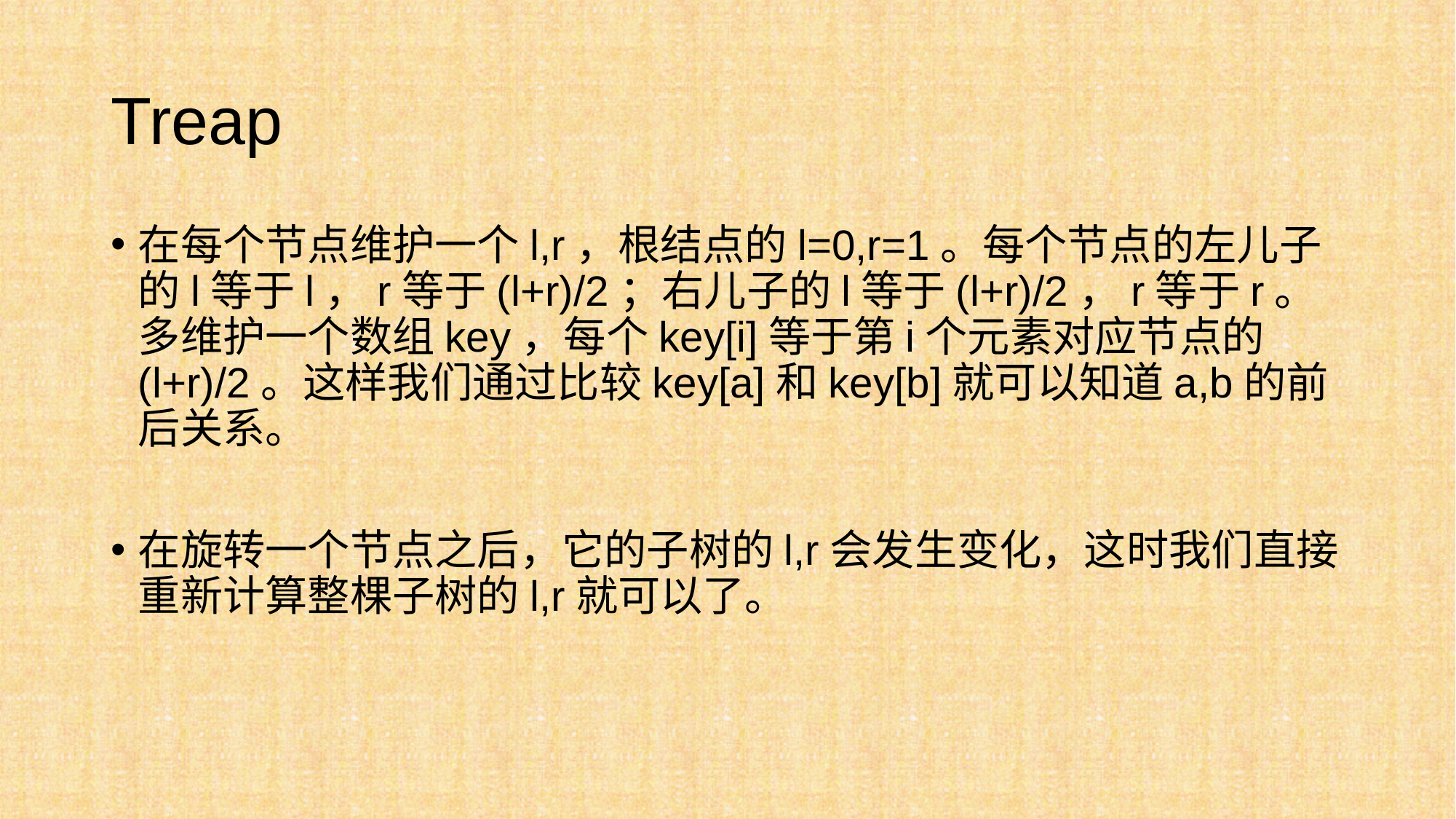

# Treap
在每个节点维护一个l,r，根结点的l=0,r=1。每个节点的左儿子的l等于l，r等于(l+r)/2；右儿子的l等于(l+r)/2，r等于r。多维护一个数组key，每个key[i]等于第i个元素对应节点的(l+r)/2。这样我们通过比较key[a]和key[b]就可以知道a,b的前后关系。

在旋转一个节点之后，它的子树的l,r会发生变化，这时我们直接重新计算整棵子树的l,r就可以了。